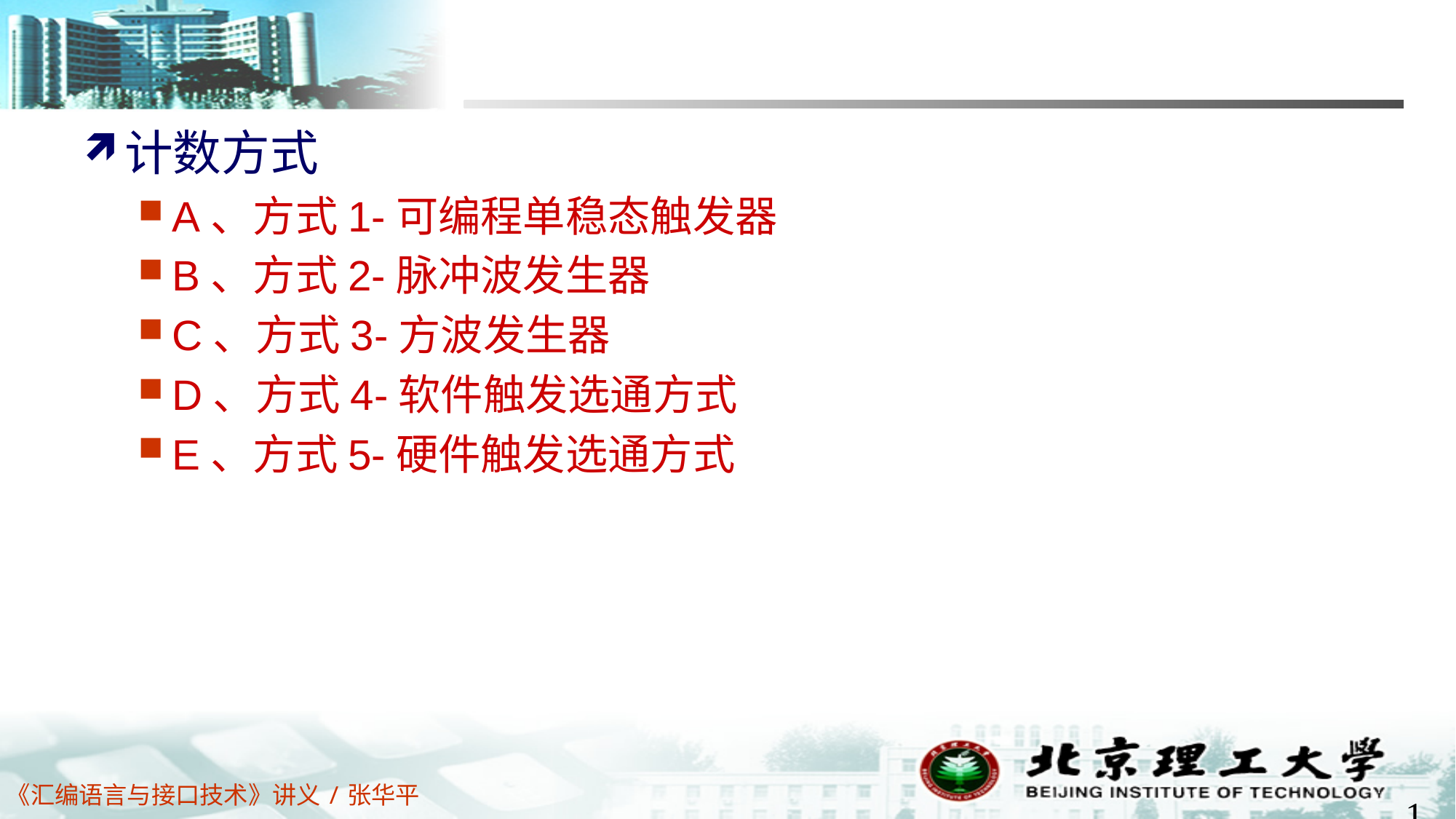

#
计数方式
A、方式1-可编程单稳态触发器
B、方式2-脉冲波发生器
C、方式3-方波发生器
D、方式4-软件触发选通方式
E、方式5-硬件触发选通方式

1